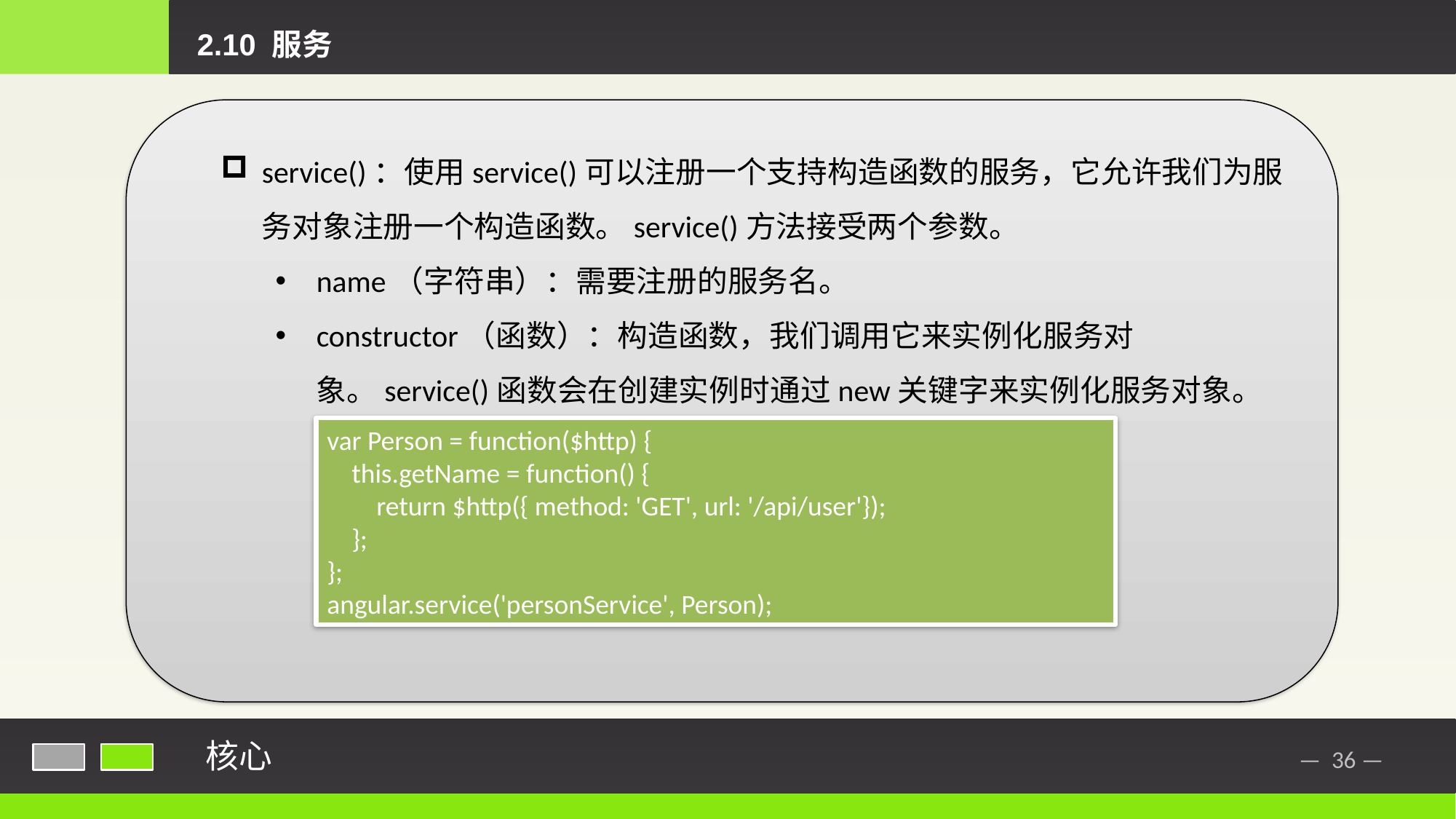

2.10 服务
service()：使用service()可以注册一个支持构造函数的服务，它允许我们为服务对象注册一个构造函数。service()方法接受两个参数。
name（字符串）：需要注册的服务名。
constructor（函数）：构造函数，我们调用它来实例化服务对象。service()函数会在创建实例时通过new关键字来实例化服务对象。

var Person = function($http) {
    this.getName = function() {
        return $http({ method: 'GET', url: '/api/user'});
    };
};
angular.service('personService', Person);